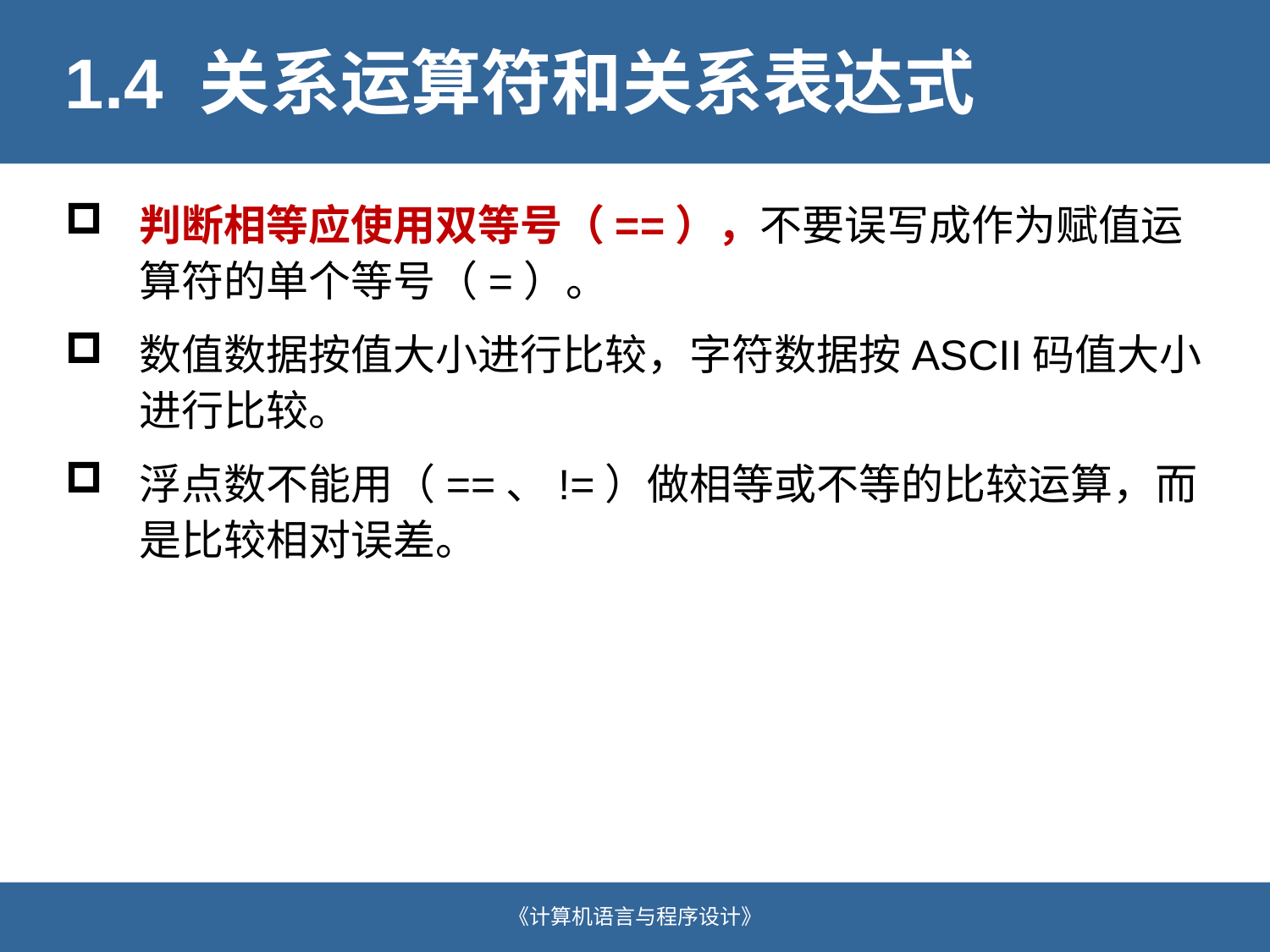

# 1.4 关系运算符和关系表达式
判断相等应使用双等号（==），不要误写成作为赋值运算符的单个等号（=）。
数值数据按值大小进行比较，字符数据按ASCII码值大小进行比较。
浮点数不能用（==、!=）做相等或不等的比较运算，而是比较相对误差。

《计算机语言与程序设计》
38